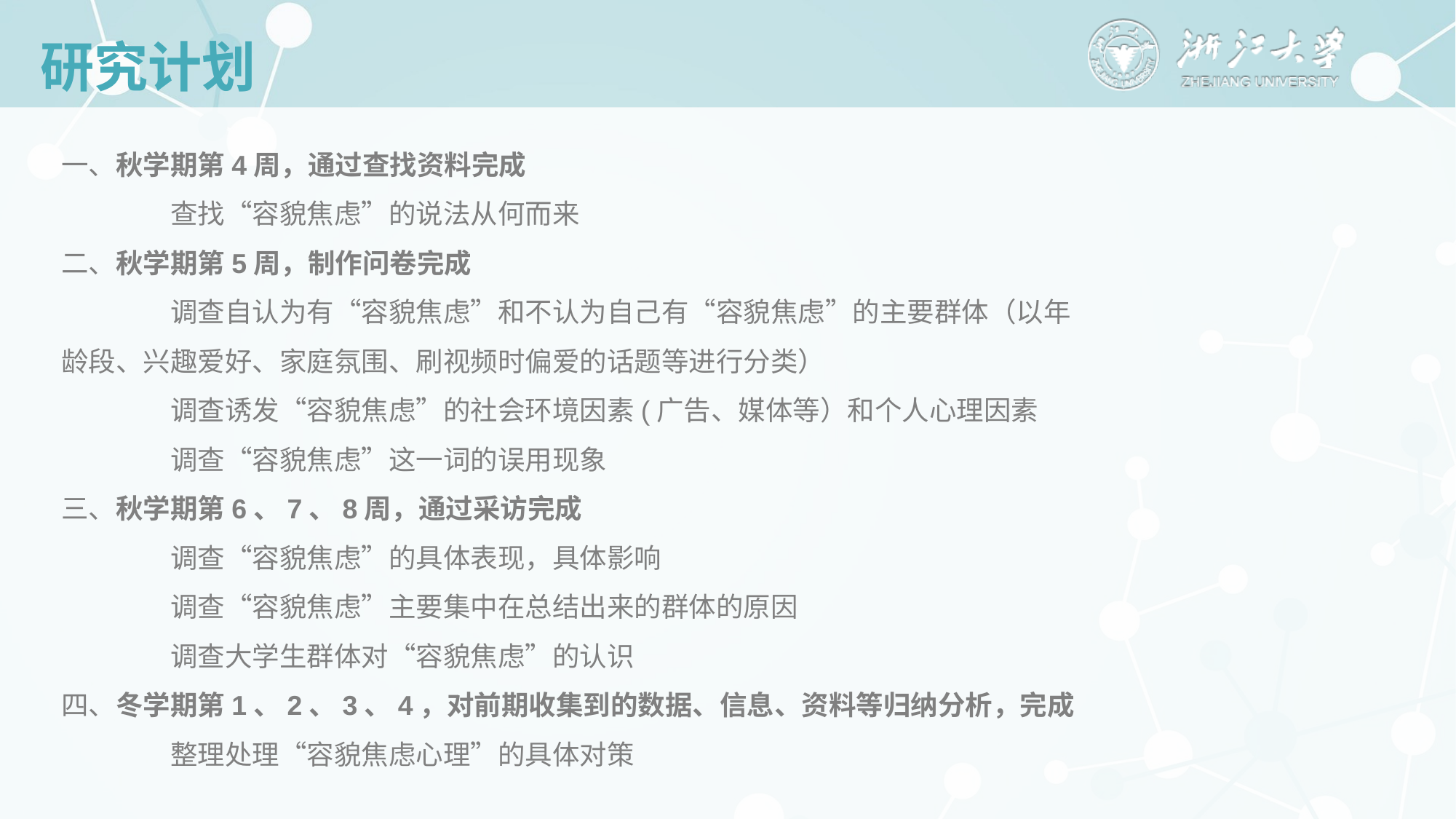

# 研究计划
一、秋学期第4周，通过查找资料完成
	查找“容貌焦虑”的说法从何而来
二、秋学期第5周，制作问卷完成
	调查自认为有“容貌焦虑”和不认为自己有“容貌焦虑”的主要群体（以年龄段、兴趣爱好、家庭氛围、刷视频时偏爱的话题等进行分类）
	调查诱发“容貌焦虑”的社会环境因素(广告、媒体等）和个人心理因素
	调查“容貌焦虑”这一词的误用现象
三、秋学期第6、7、8周，通过采访完成
	调查“容貌焦虑”的具体表现，具体影响
	调查“容貌焦虑”主要集中在总结出来的群体的原因
	调查大学生群体对“容貌焦虑”的认识
四、冬学期第1、2、3、4，对前期收集到的数据、信息、资料等归纳分析，完成
	整理处理“容貌焦虑心理”的具体对策